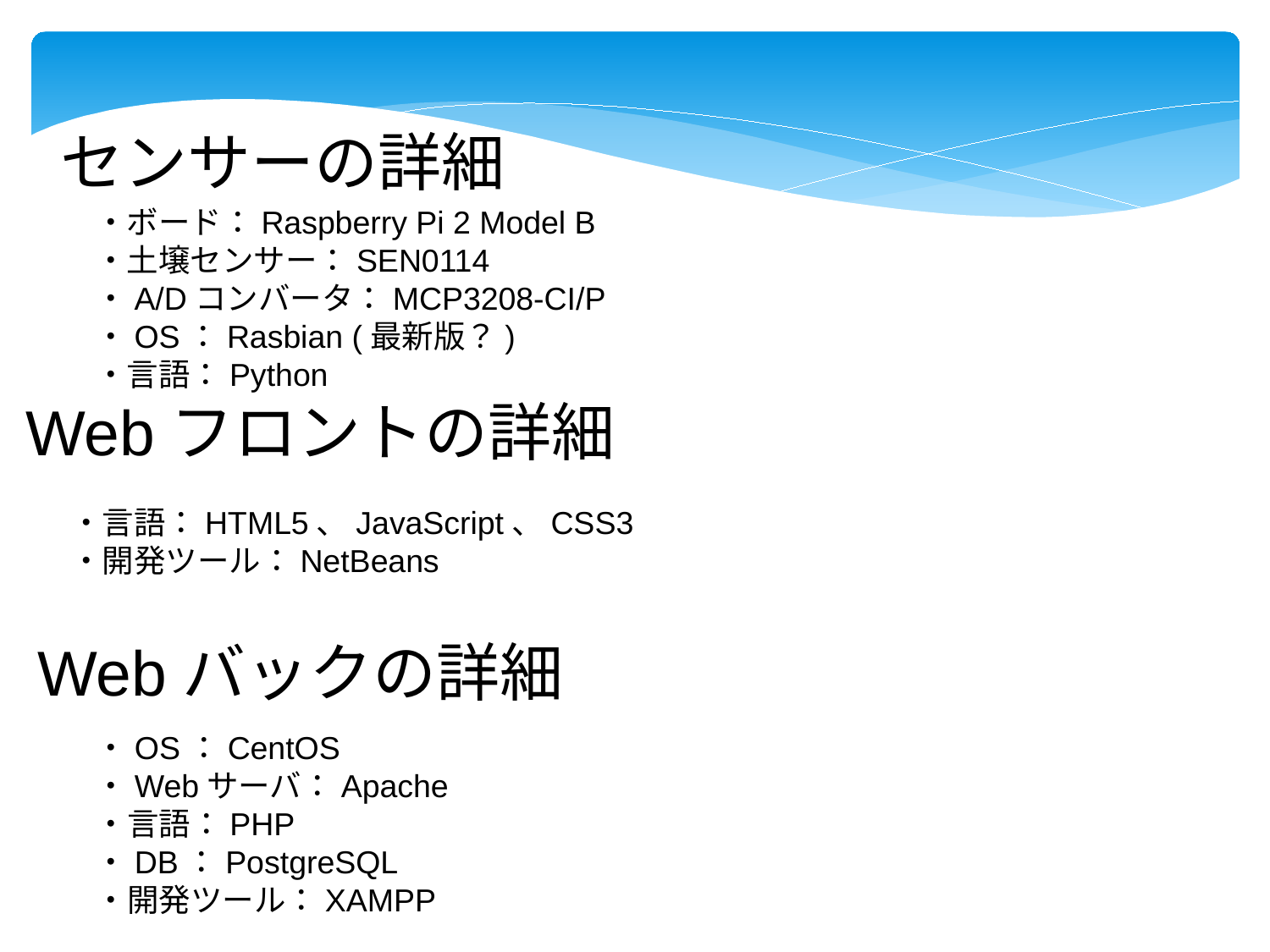

センサーの詳細
・ボード：Raspberry Pi 2 Model B
・土壌センサー：SEN0114
・A/Dコンバータ：MCP3208-CI/P
・OS：Rasbian (最新版？)
・言語：Python
Webフロントの詳細
・言語：HTML5、JavaScript、CSS3
・開発ツール：NetBeans
Webバックの詳細
・OS：CentOS
・Webサーバ：Apache
・言語：PHP
・DB：PostgreSQL
・開発ツール：XAMPP